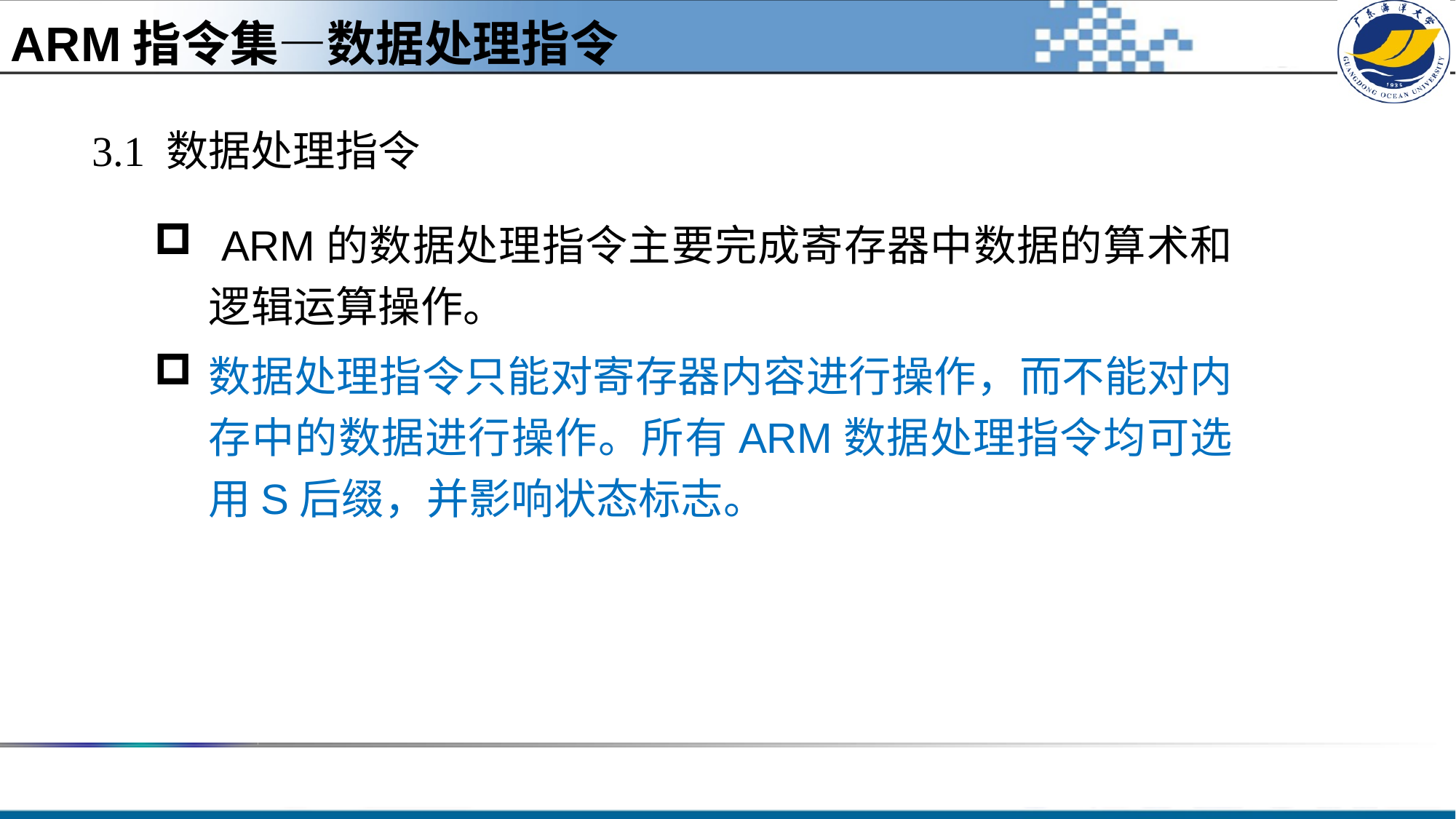

ARM指令集—数据处理指令
3.1 数据处理指令
 ARM的数据处理指令主要完成寄存器中数据的算术和逻辑运算操作。
数据处理指令只能对寄存器内容进行操作，而不能对内存中的数据进行操作。所有ARM数据处理指令均可选用S后缀，并影响状态标志。
42